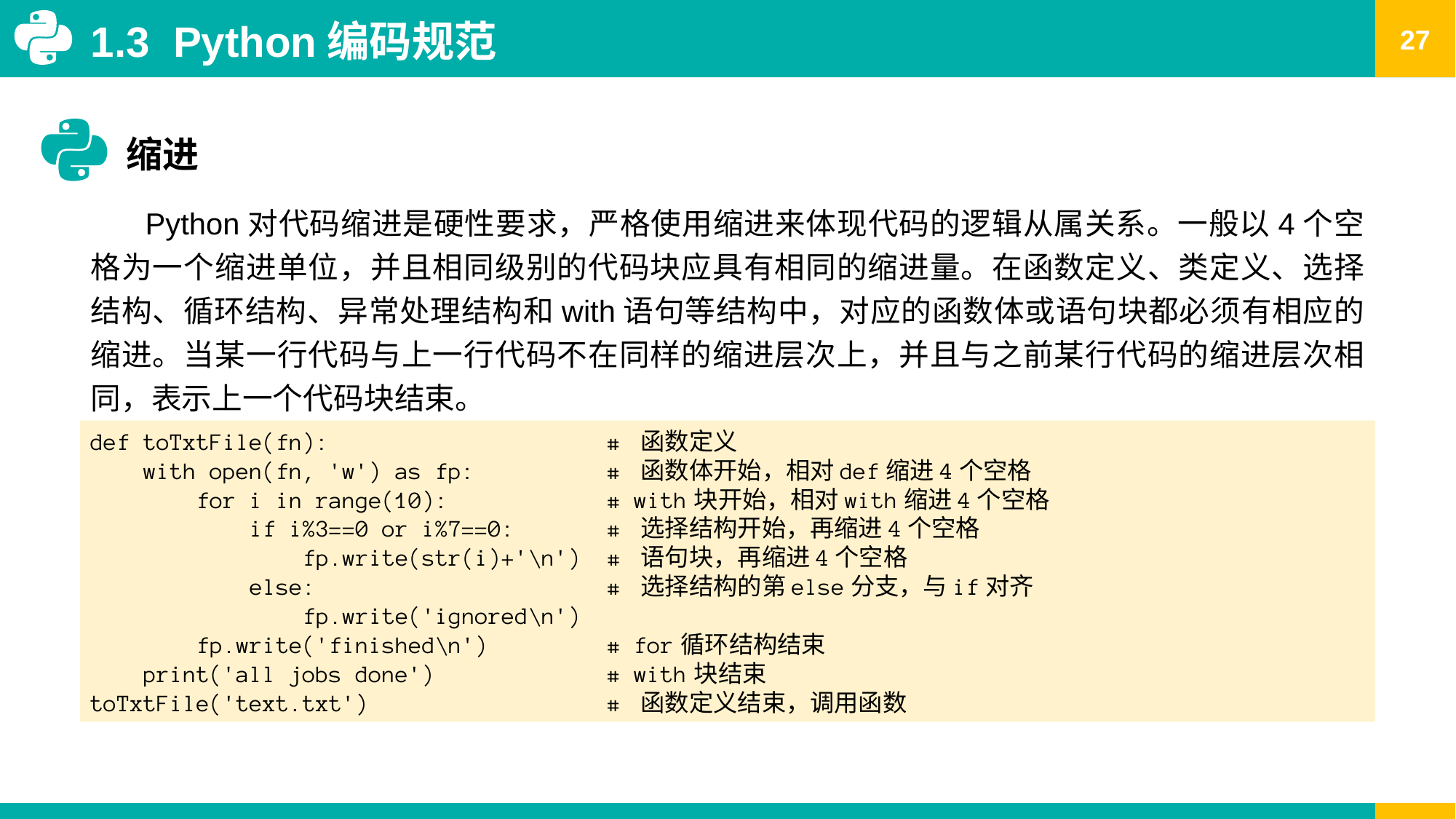

1.3  Python编码规范

缩进
Python对代码缩进是硬性要求，严格使用缩进来体现代码的逻辑从属关系。一般以4个空格为一个缩进单位，并且相同级别的代码块应具有相同的缩进量。在函数定义、类定义、选择结构、循环结构、异常处理结构和with语句等结构中，对应的函数体或语句块都必须有相应的缩进。当某一行代码与上一行代码不在同样的缩进层次上，并且与之前某行代码的缩进层次相同，表示上一个代码块结束。
def toTxtFile(fn):                     # 函数定义
    with open(fn, 'w') as fp:          # 函数体开始，相对def缩进4个空格
        for i in range(10):            # with块开始，相对with缩进4个空格
            if i%3==0 or i%7==0:       # 选择结构开始，再缩进4个空格
                fp.write(str(i)+'\n')  # 语句块，再缩进4个空格
            else:                      # 选择结构的第else分支，与if对齐
                fp.write('ignored\n')
        fp.write('finished\n')         # for循环结构结束
    print('all jobs done')             # with块结束
toTxtFile('text.txt')                  # 函数定义结束，调用函数
Signature